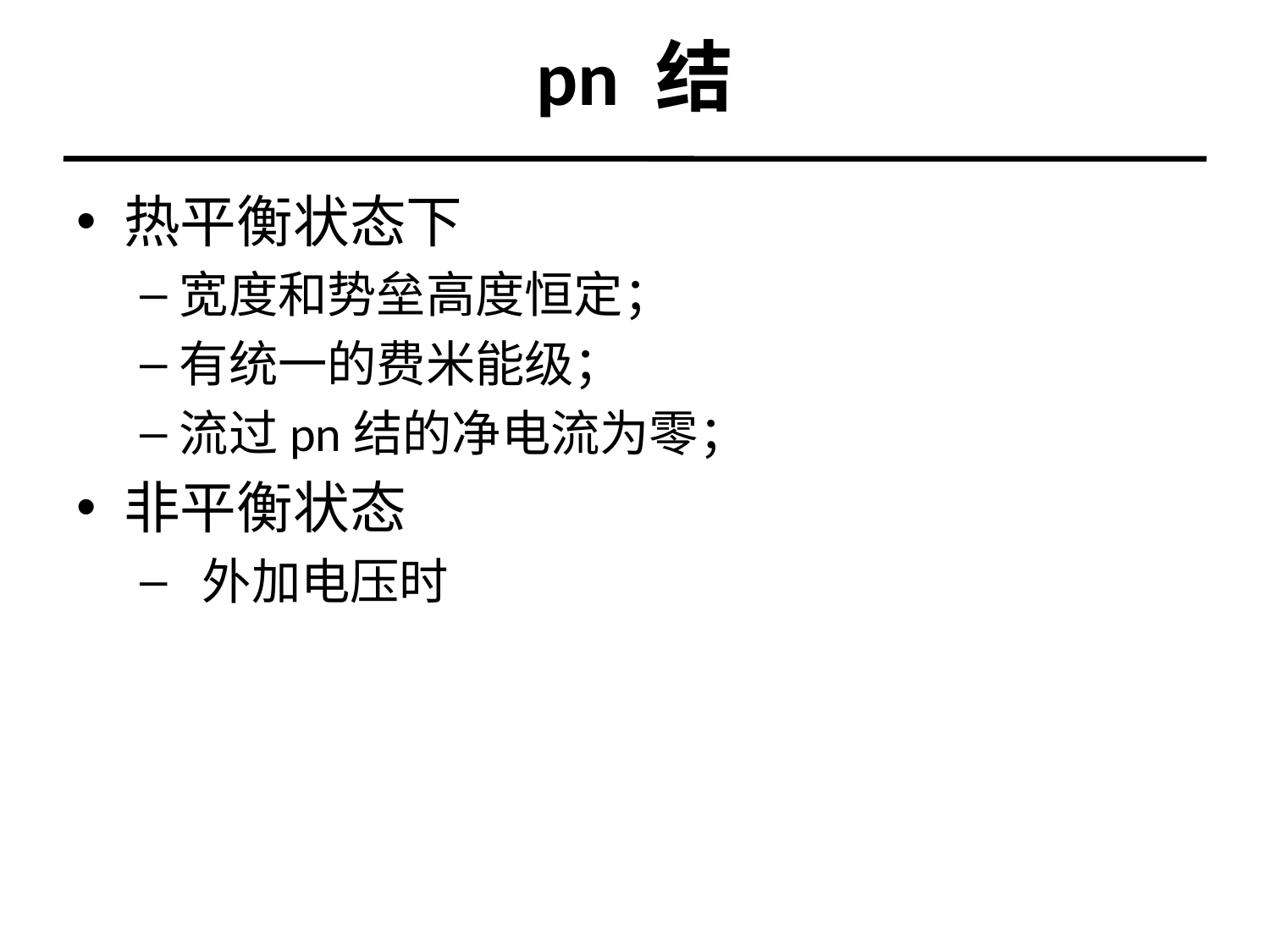

# pn 结
热平衡状态下
宽度和势垒高度恒定；
有统一的费米能级；
流过pn结的净电流为零；
非平衡状态
 外加电压时